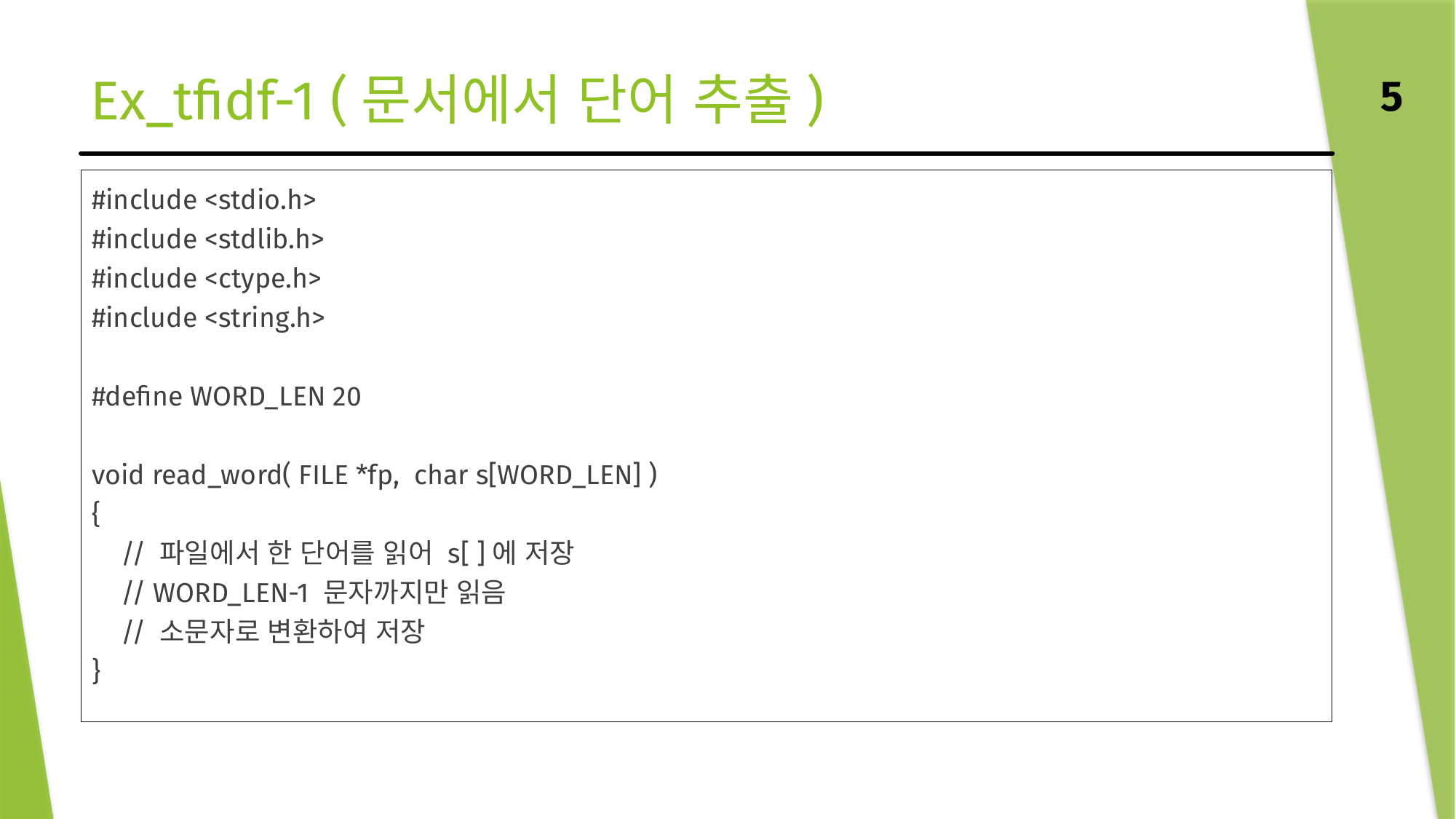

# Ex_tfidf-1 (문서에서 단어 추출)
5
#include <stdio.h>
#include <stdlib.h>
#include <ctype.h>
#include <string.h>

#define WORD_LEN 20

void read_word( FILE *fp,  char s[WORD_LEN] )
{
    // 파일에서 한 단어를 읽어 s[ ]에 저장
    // WORD_LEN-1 문자까지만 읽음
    // 소문자로 변환하여 저장
}